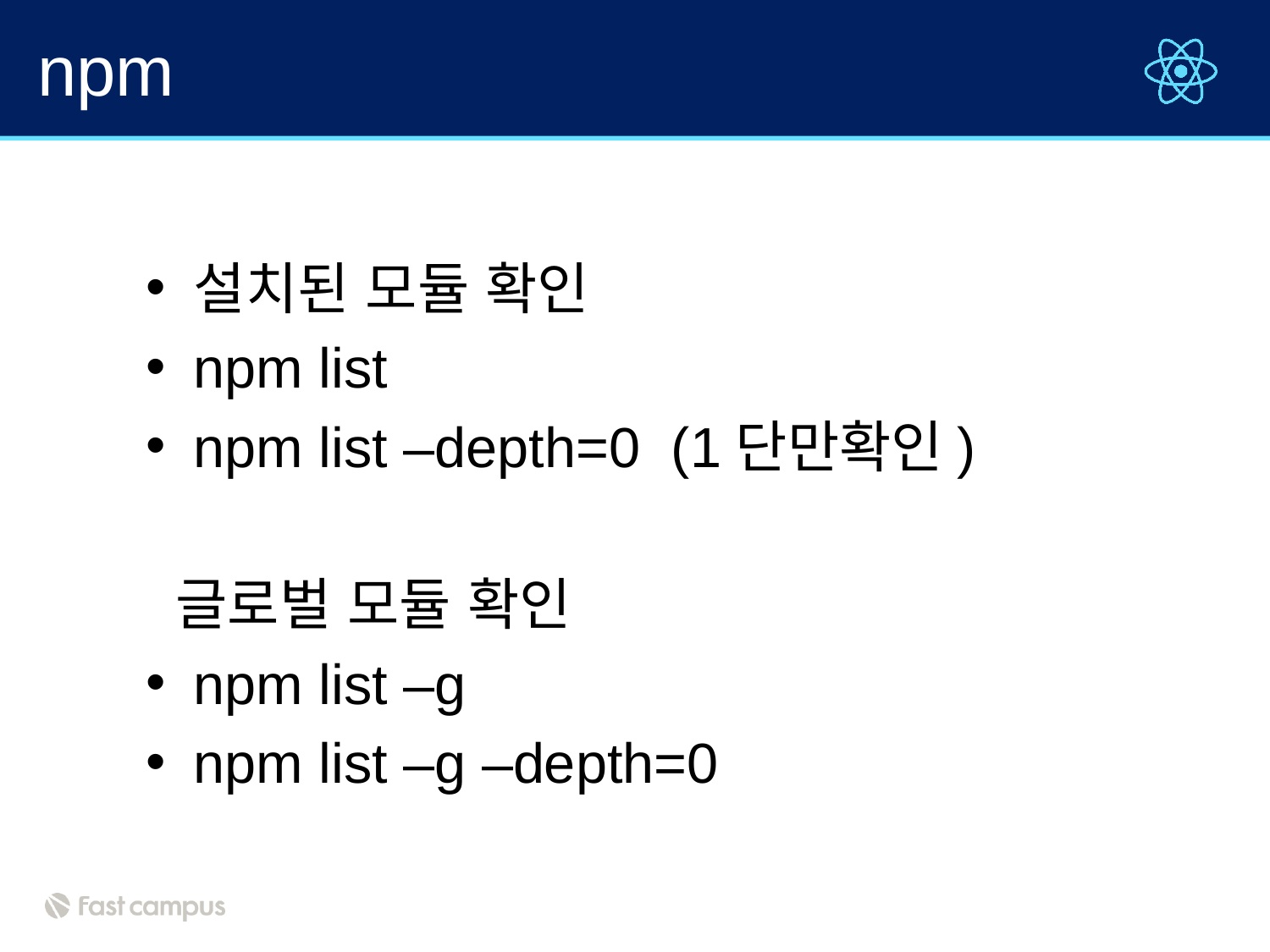

# npm
설치된 모듈 확인
npm list
npm list –depth=0  (1단만확인)

 글로벌 모듈 확인
npm list –g
npm list –g –depth=0